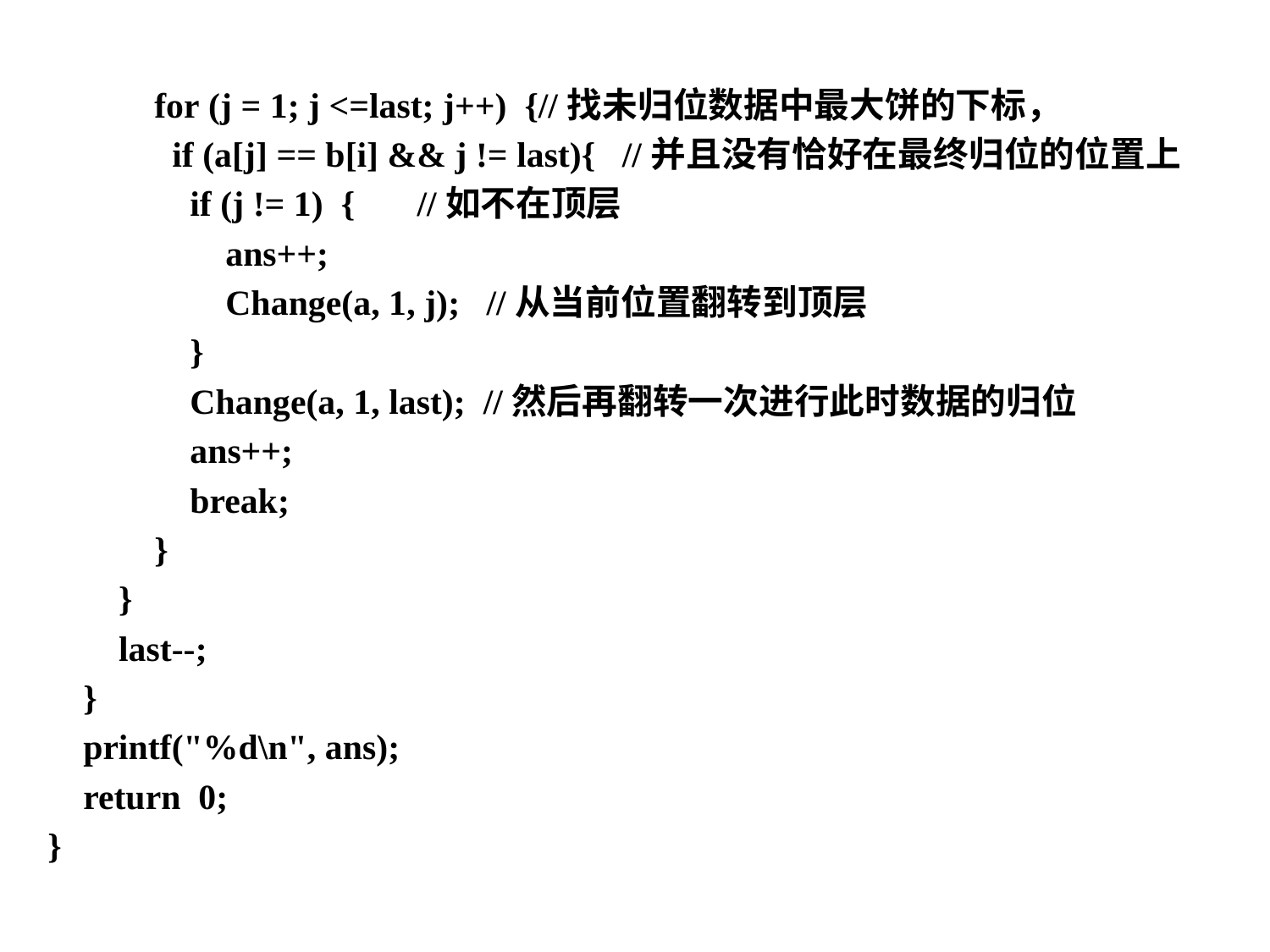

for (j = 1; j <=last; j++)  {//找未归位数据中最大饼的下标，
              if (a[j] == b[i] && j != last){   //并且没有恰好在最终归位的位置上
                if (j != 1)  {       //如不在顶层
                    ans++;
                    Change(a, 1, j);   //从当前位置翻转到顶层
                }
                Change(a, 1, last);  //然后再翻转一次进行此时数据的归位
                ans++;
                break;
            }
        }
        last--;
    }
    printf("%d\n", ans);
    return  0;
}

#